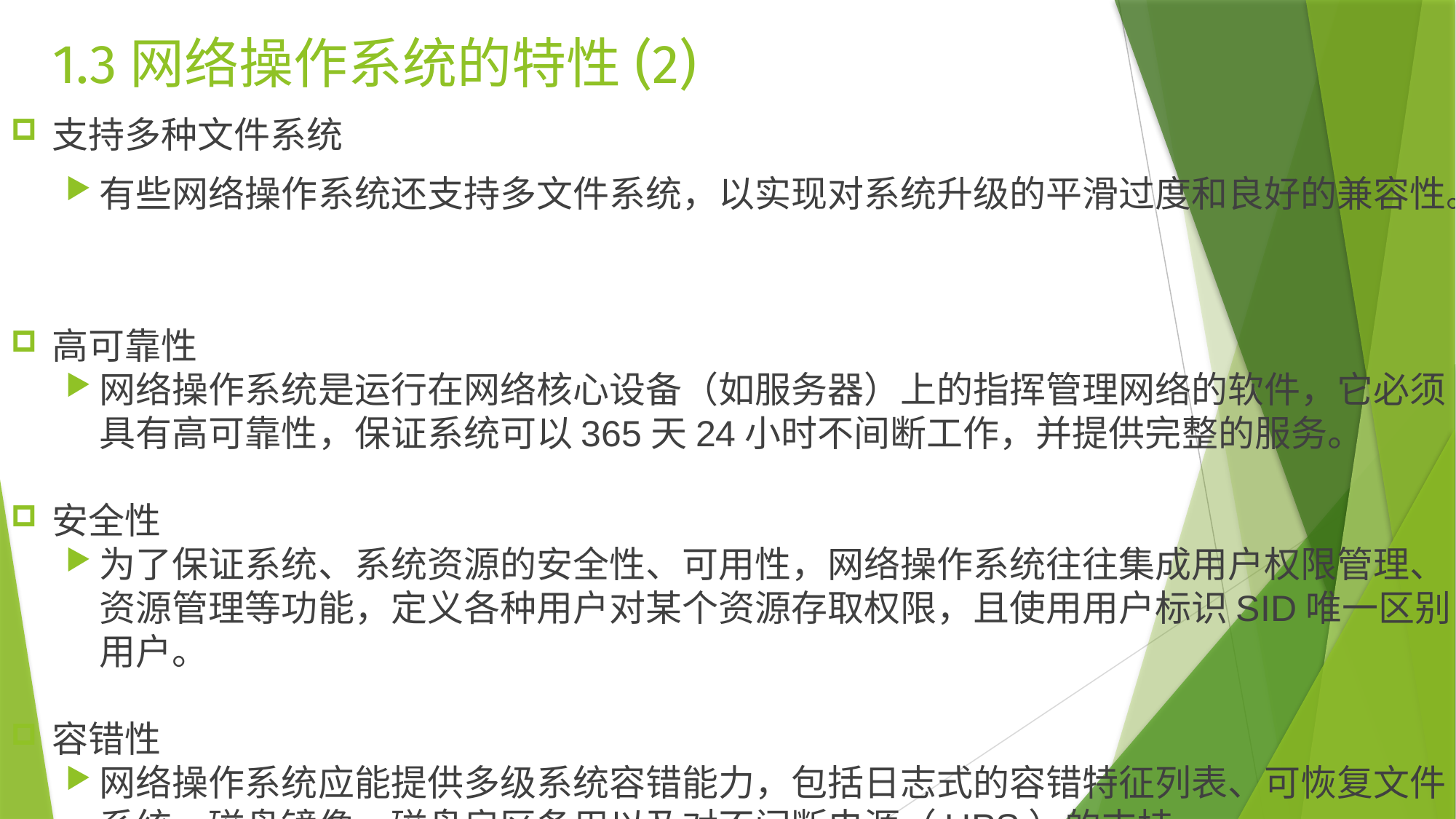

1.3网络操作系统的特性(2)
支持多种文件系统
有些网络操作系统还支持多文件系统，以实现对系统升级的平滑过度和良好的兼容性。

高可靠性
网络操作系统是运行在网络核心设备（如服务器）上的指挥管理网络的软件，它必须具有高可靠性，保证系统可以365天24小时不间断工作，并提供完整的服务。

安全性
为了保证系统、系统资源的安全性、可用性，网络操作系统往往集成用户权限管理、资源管理等功能，定义各种用户对某个资源存取权限，且使用用户标识SID唯一区别用户。

容错性
网络操作系统应能提供多级系统容错能力，包括日志式的容错特征列表、可恢复文件系统、磁盘镜像、磁盘扇区备用以及对不间断电源（UPS）的支持。